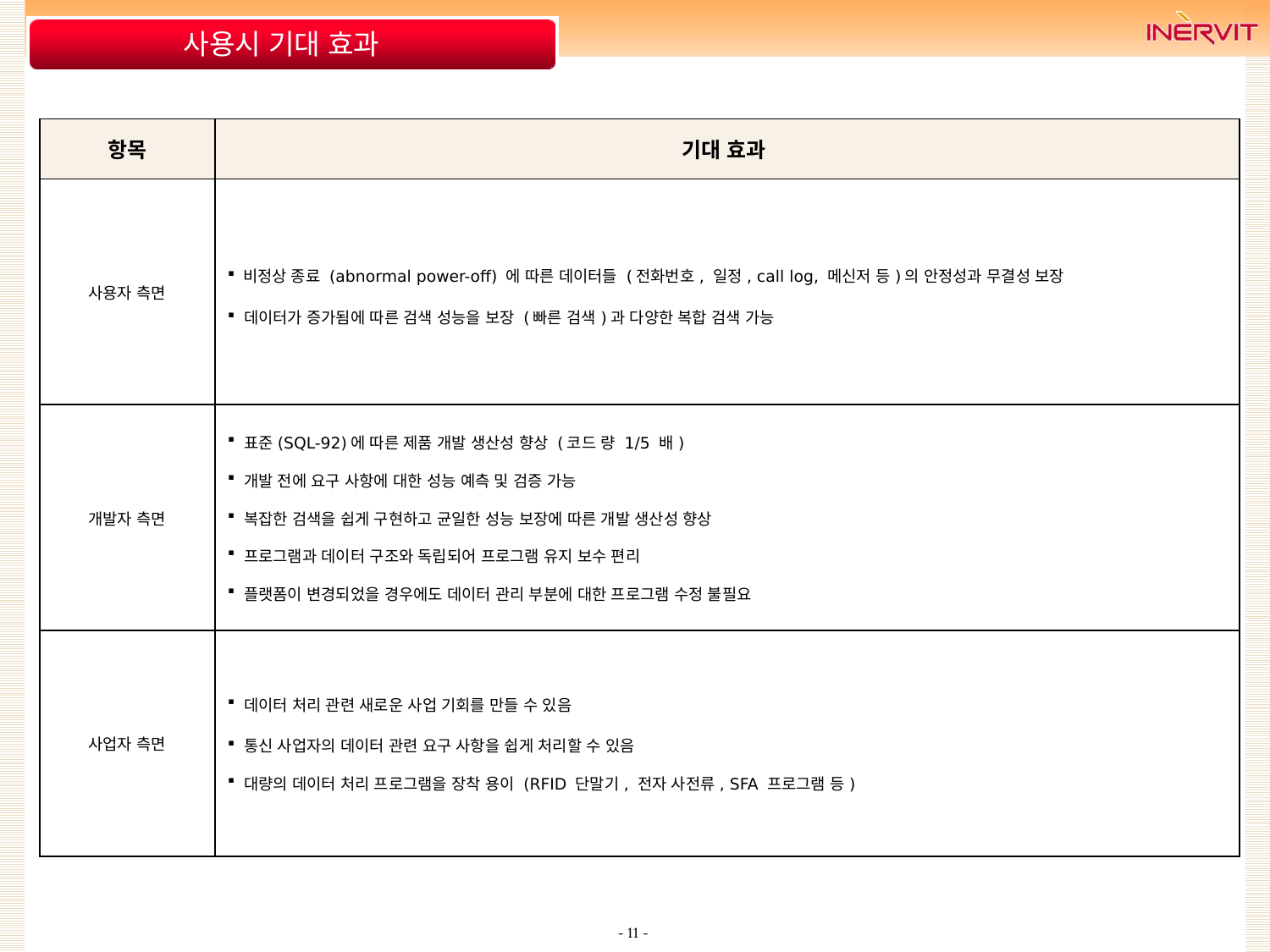

# 사용시 기대 효과
| 항목 | 기대 효과 |
| --- | --- |
| 사용자 측면 | 비정상 종료 (abnormal power-off) 에 따른 데이터들 (전화번호, 일정, call log, 메신저 등)의 안정성과 무결성 보장 데이터가 증가됨에 따른 검색 성능을 보장 (빠른 검색)과 다양한 복합 검색 가능 |
| 개발자 측면 | 표준(SQL-92)에 따른 제품 개발 생산성 향상 (코드 량 1/5 배) 개발 전에 요구 사항에 대한 성능 예측 및 검증 가능 복잡한 검색을 쉽게 구현하고 균일한 성능 보장에 따른 개발 생산성 향상 프로그램과 데이터 구조와 독립되어 프로그램 유지 보수 편리 플랫폼이 변경되었을 경우에도 데이터 관리 부분에 대한 프로그램 수정 불필요 |
| 사업자 측면 | 데이터 처리 관련 새로운 사업 기회를 만들 수 있음 통신 사업자의 데이터 관련 요구 사항을 쉽게 처리할 수 있음 대량의 데이터 처리 프로그램을 장착 용이 (RFID 단말기, 전자 사전류, SFA 프로그램 등) |
- 11 -